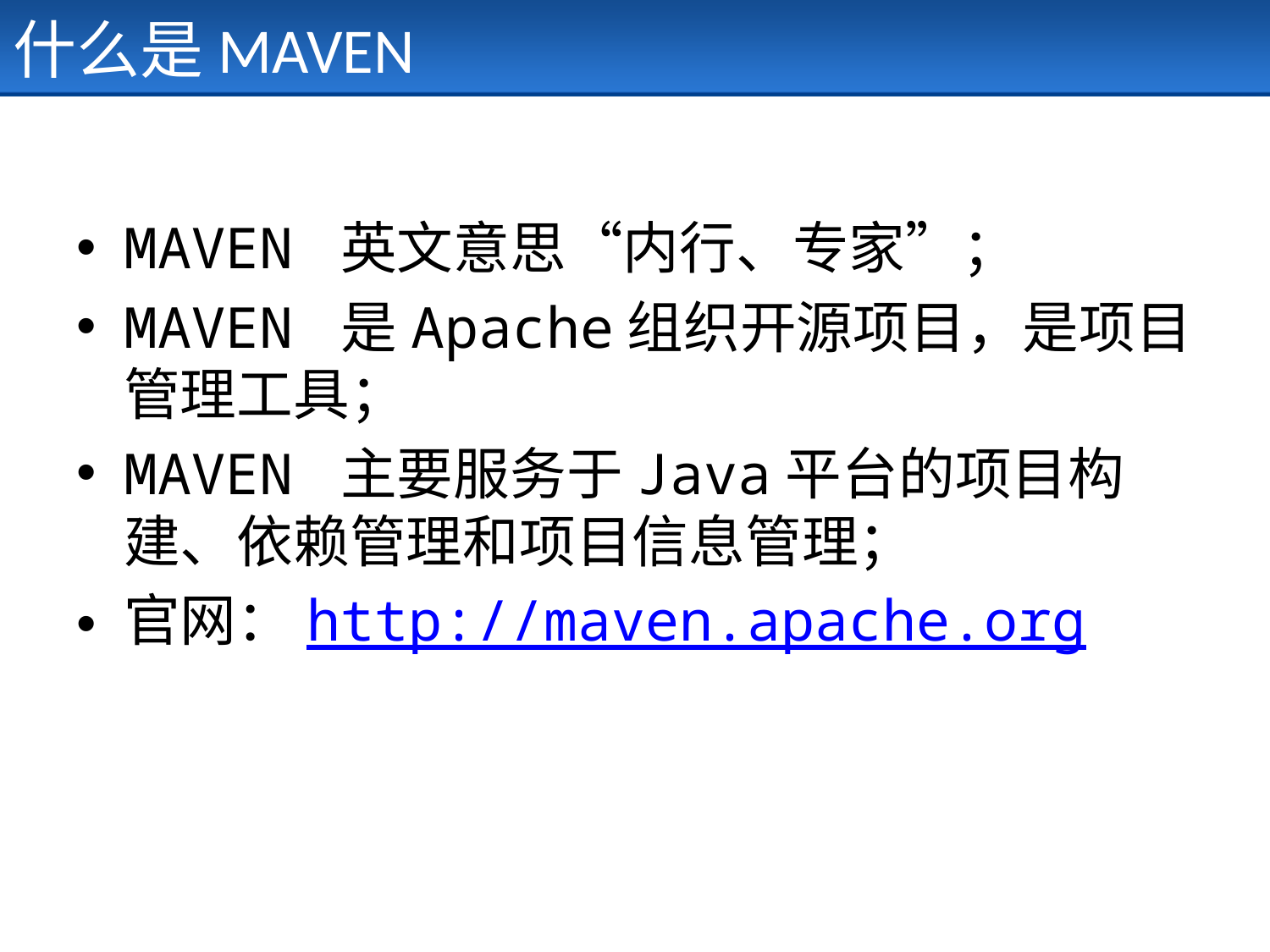

# 什么是MAVEN
MAVEN 英文意思“内行、专家”；
MAVEN 是Apache组织开源项目，是项目管理工具；
MAVEN 主要服务于Java平台的项目构建、依赖管理和项目信息管理；
官网：http://maven.apache.org